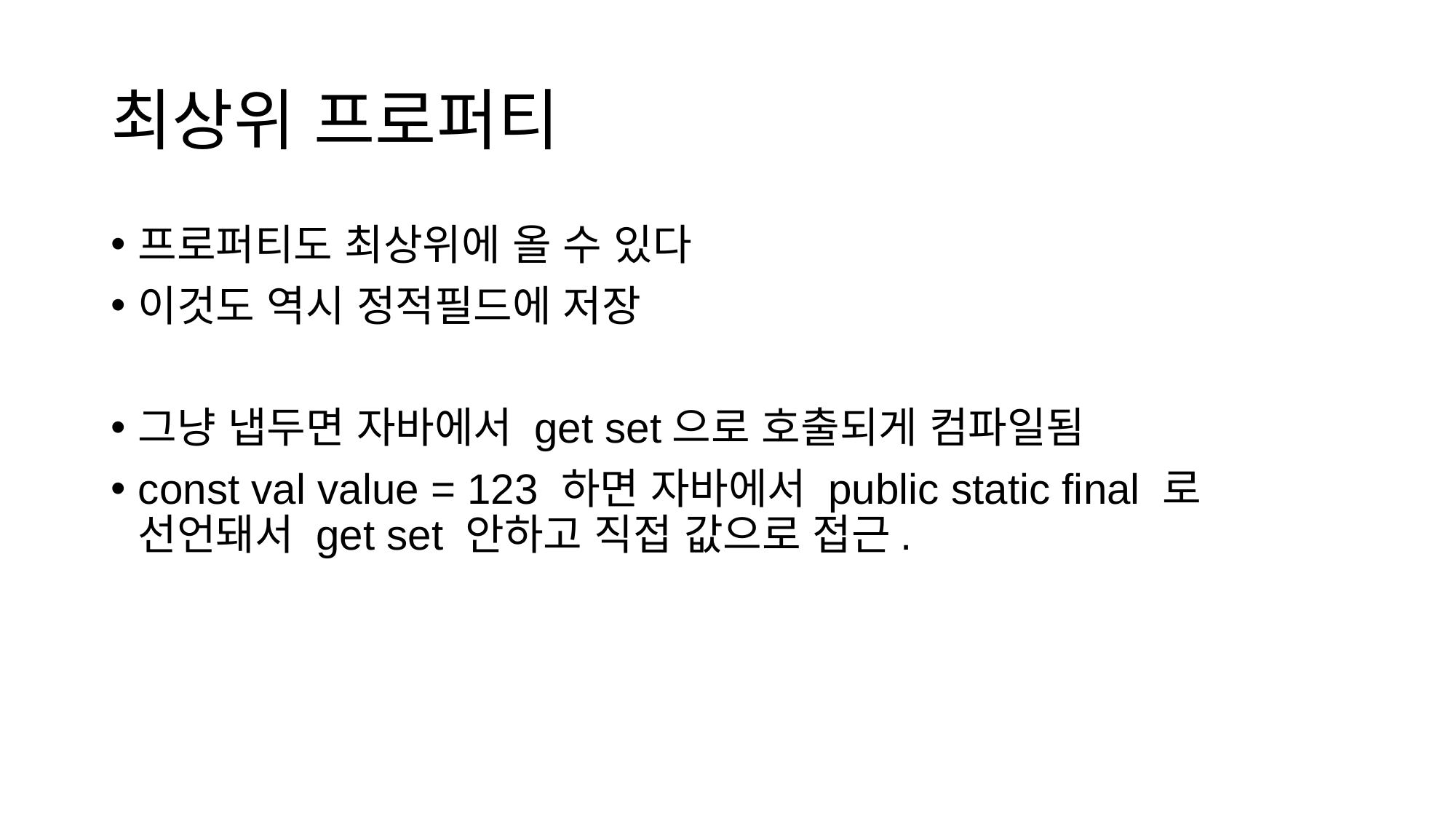

# 최상위 프로퍼티
프로퍼티도 최상위에 올 수 있다
이것도 역시 정적필드에 저장

그냥 냅두면 자바에서 get set으로 호출되게 컴파일됨
const val value = 123 하면 자바에서 public static final 로 선언돼서 get set 안하고 직접 값으로 접근.